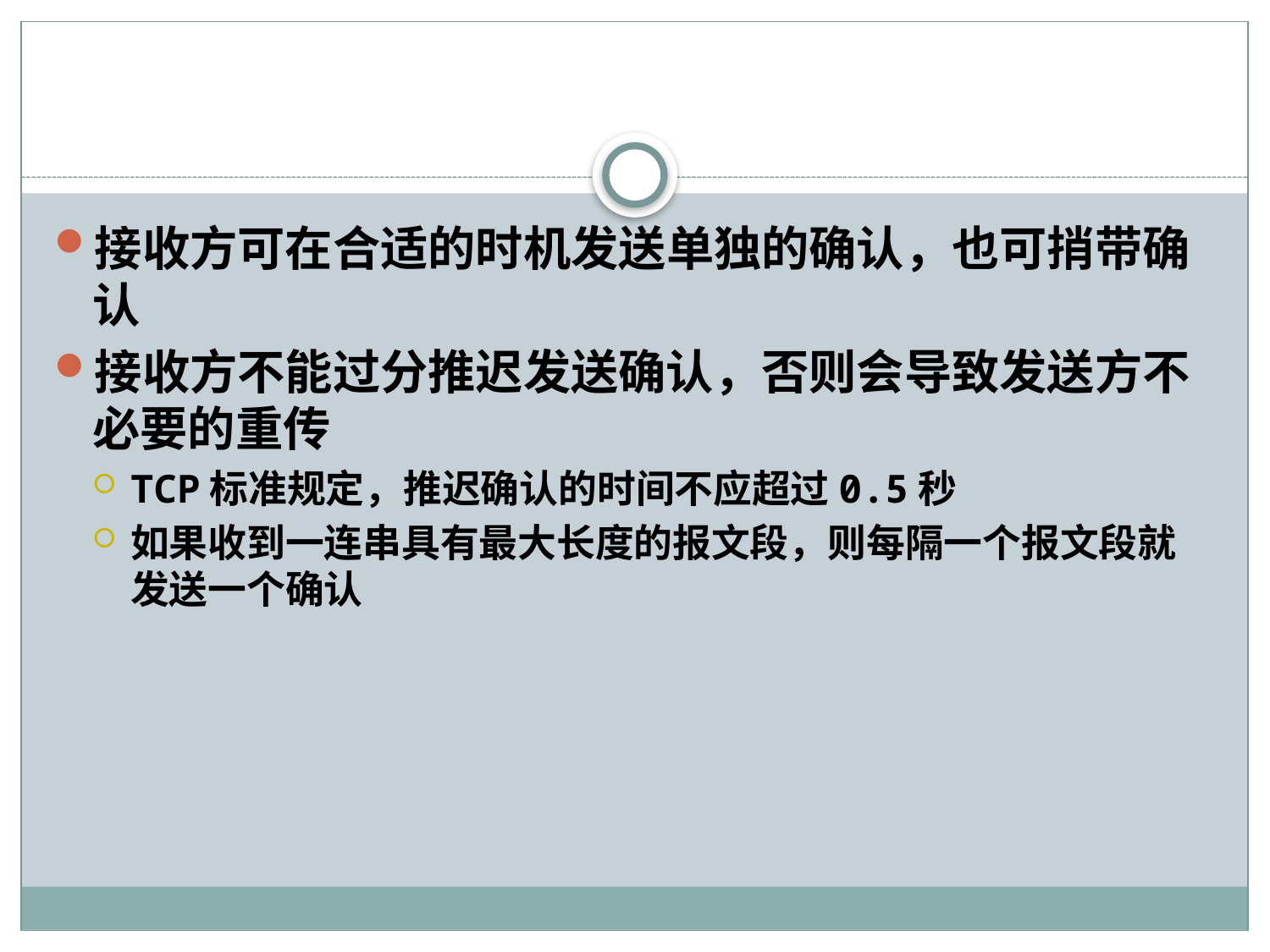

#
接收方可在合适的时机发送单独的确认，也可捎带确认
接收方不能过分推迟发送确认，否则会导致发送方不必要的重传
TCP标准规定，推迟确认的时间不应超过0.5秒
如果收到一连串具有最大长度的报文段，则每隔一个报文段就发送一个确认